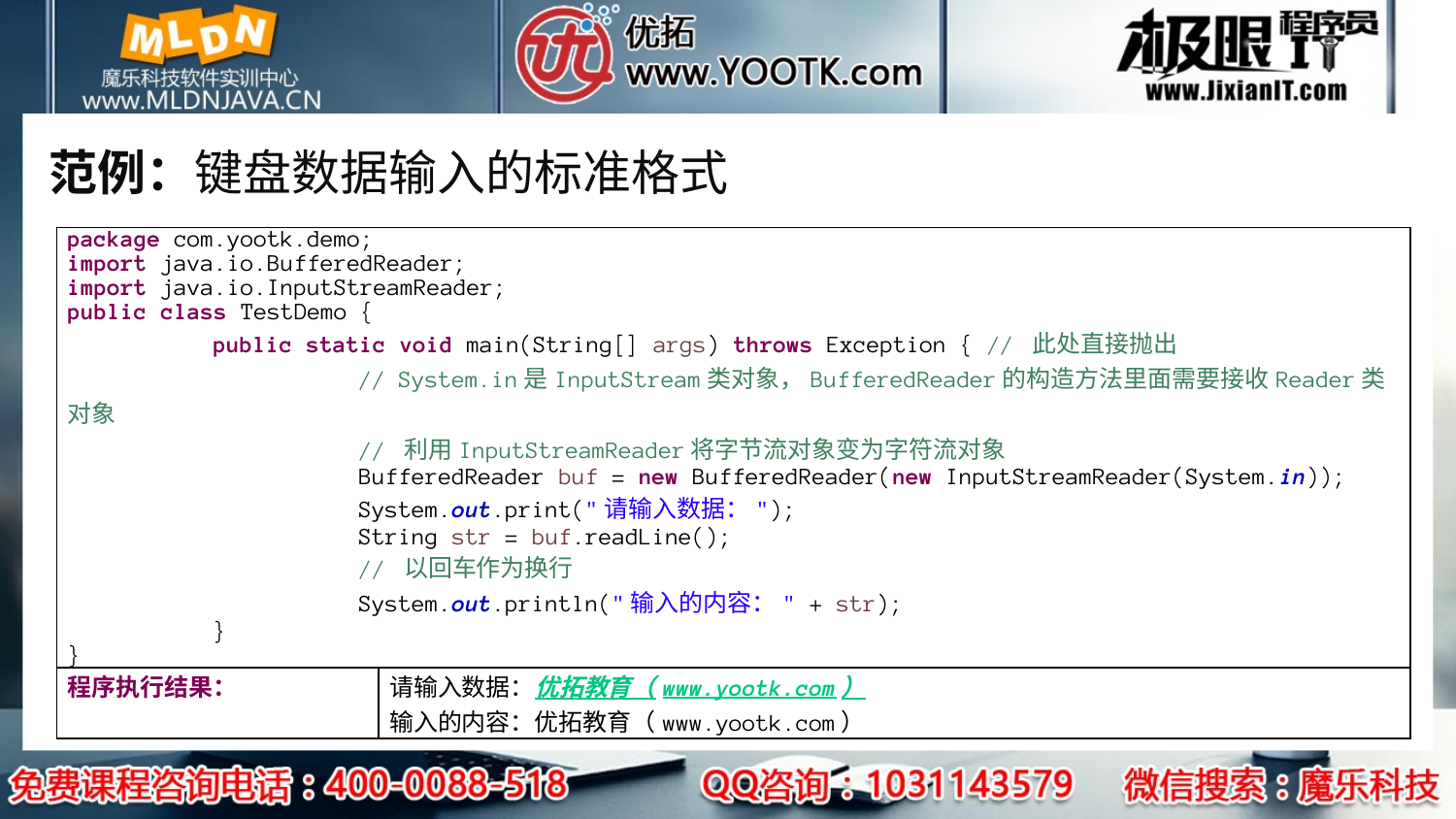

# 范例：键盘数据输入的标准格式
| package com.yootk.demo; import java.io.BufferedReader; import java.io.InputStreamReader; public class TestDemo { public static void main(String[] args) throws Exception { // 此处直接抛出 // System.in是InputStream类对象，BufferedReader的构造方法里面需要接收Reader类对象 // 利用InputStreamReader将字节流对象变为字符流对象 BufferedReader buf = new BufferedReader(new InputStreamReader(System.in)); System.out.print("请输入数据："); String str = buf.readLine(); // 以回车作为换行 System.out.println("输入的内容：" + str); } } |  |
| --- | --- |
| 程序执行结果： | 请输入数据：优拓教育（www.yootk.com） 输入的内容：优拓教育（www.yootk.com） |